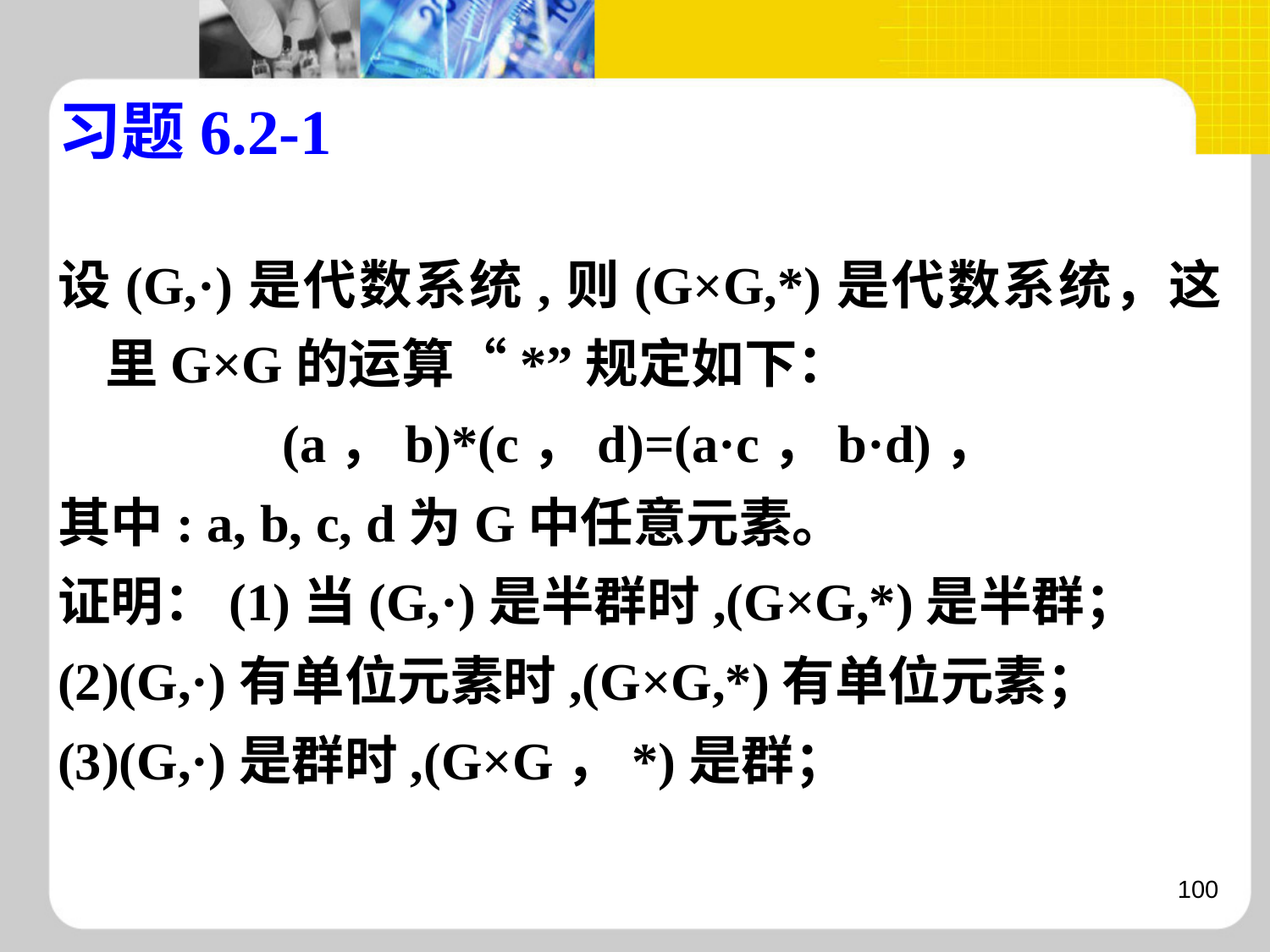

习题6.2-1

设(G,·)是代数系统,则(G×G,*)是代数系统，这里G×G的运算“*”规定如下：
(a，b)*(c，d)=(a·c，b·d)，
其中: a, b, c, d为G中任意元素。
证明：(1)当(G,·)是半群时,(G×G,*)是半群；
(2)(G,·)有单位元素时,(G×G,*)有单位元素；
(3)(G,·)是群时,(G×G，*)是群；
100